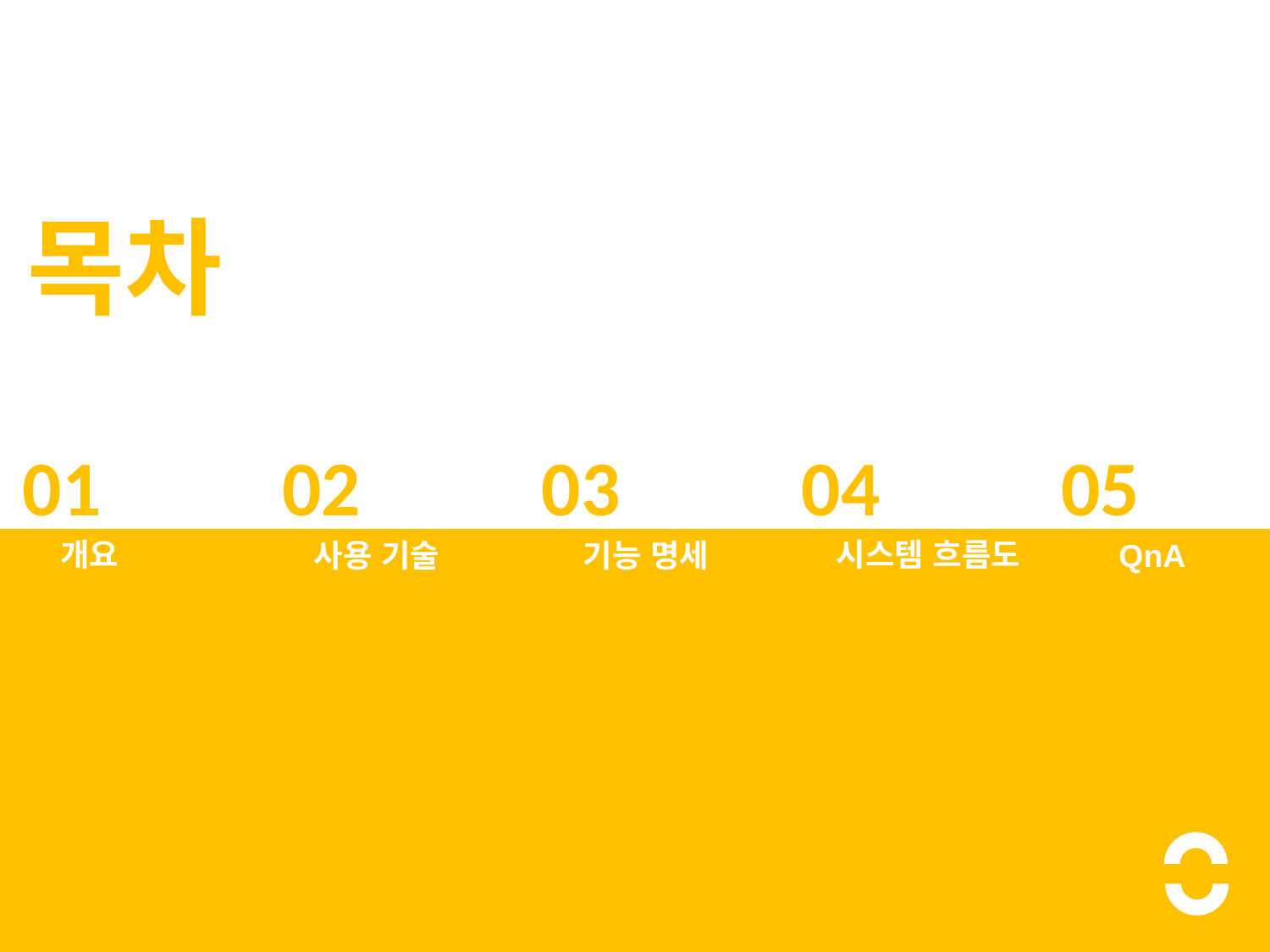

목차
01
02
04
05
03

개요
시스템 흐름도
사용 기술
기능 명세
QnA